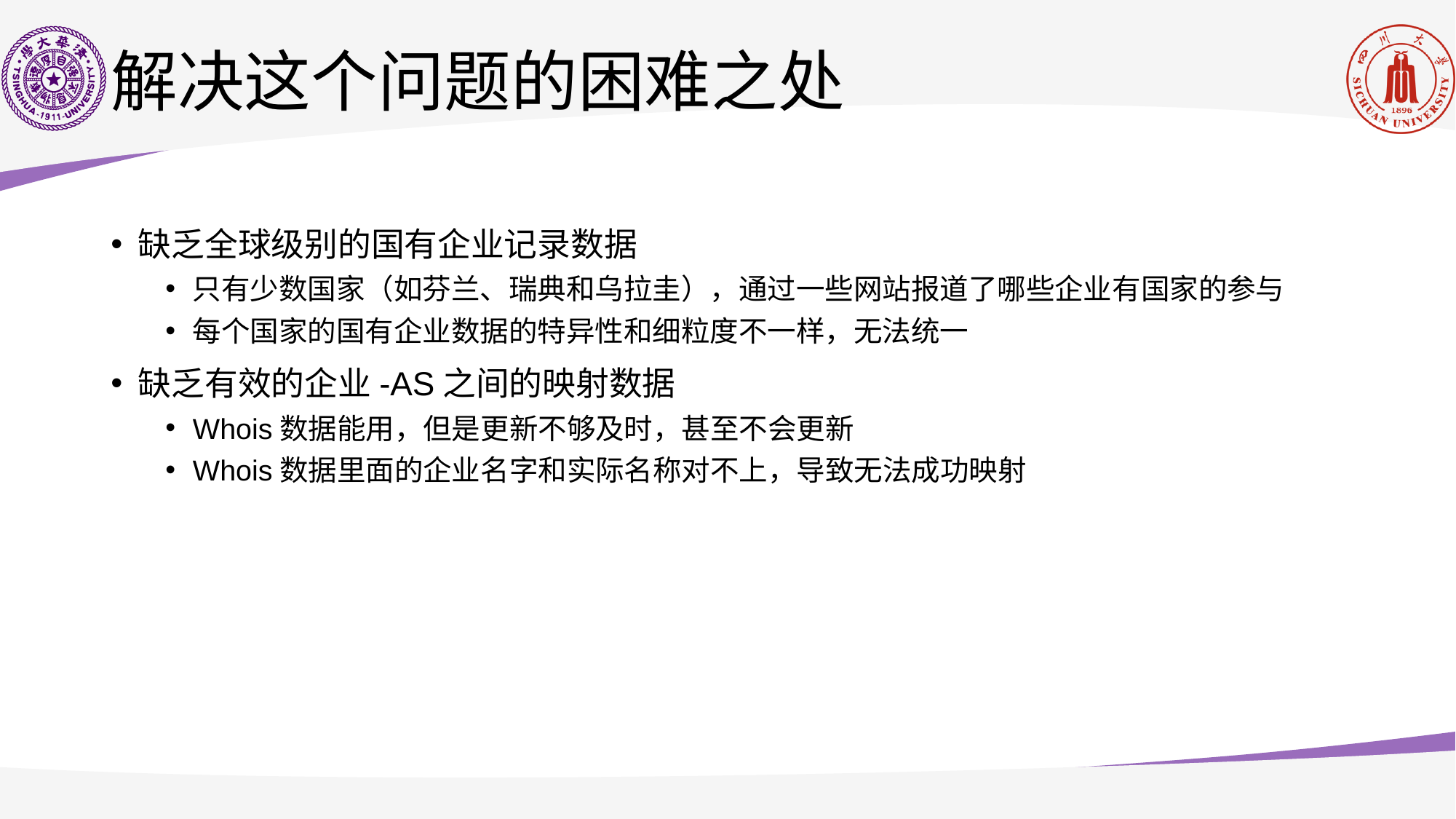

# 解决这个问题的困难之处
缺乏全球级别的国有企业记录数据
只有少数国家（如芬兰、瑞典和乌拉圭），通过一些网站报道了哪些企业有国家的参与
每个国家的国有企业数据的特异性和细粒度不一样，无法统一
缺乏有效的企业-AS之间的映射数据
Whois数据能用，但是更新不够及时，甚至不会更新
Whois数据里面的企业名字和实际名称对不上，导致无法成功映射